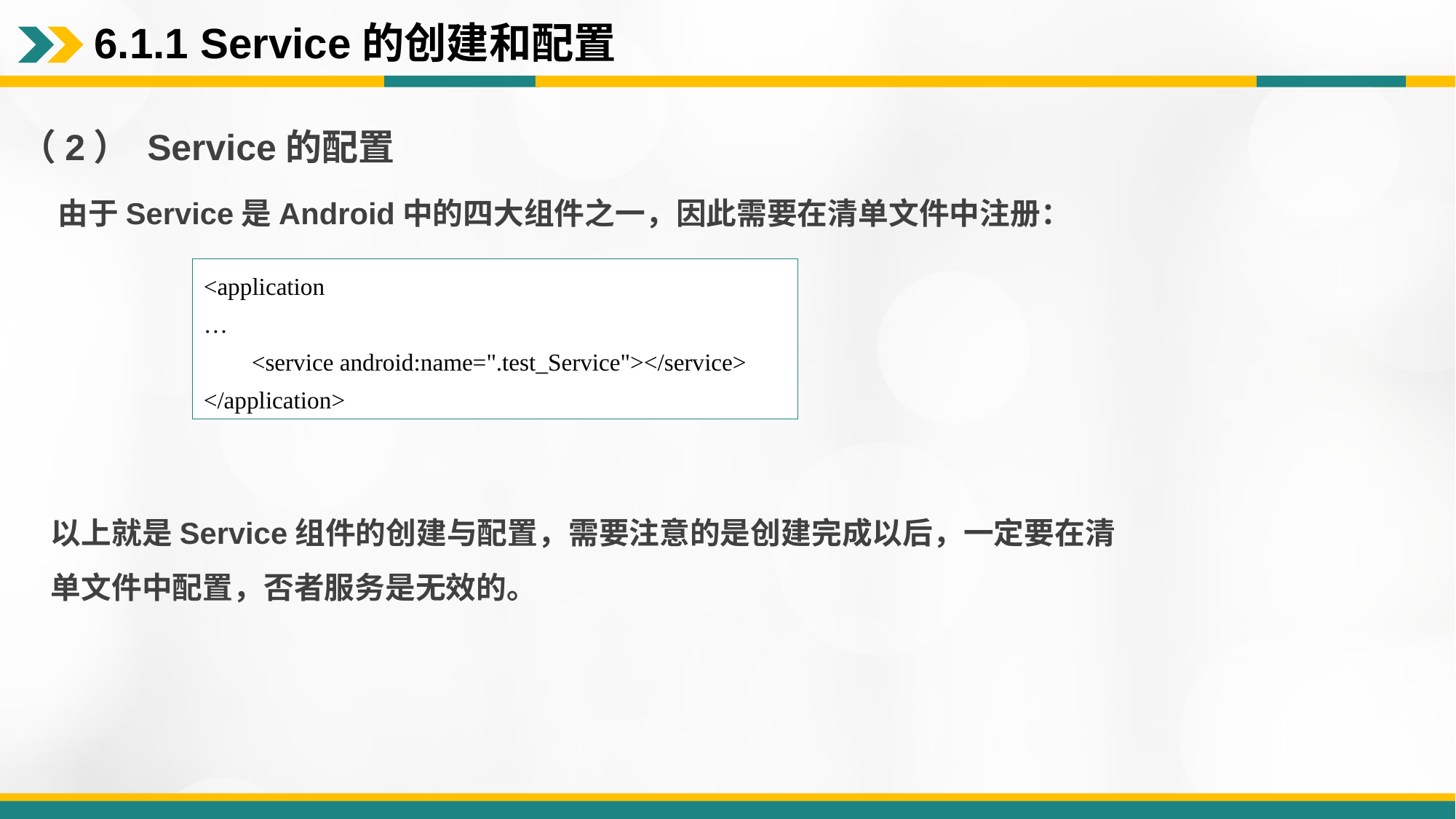

# 6.1.1 Service的创建和配置
（2） Service的配置
由于Service是Android中的四大组件之一，因此需要在清单文件中注册：

<application
…
        <service android:name=".test_Service"></service>
</application>
以上就是Service组件的创建与配置，需要注意的是创建完成以后，一定要在清单文件中配置，否者服务是无效的。